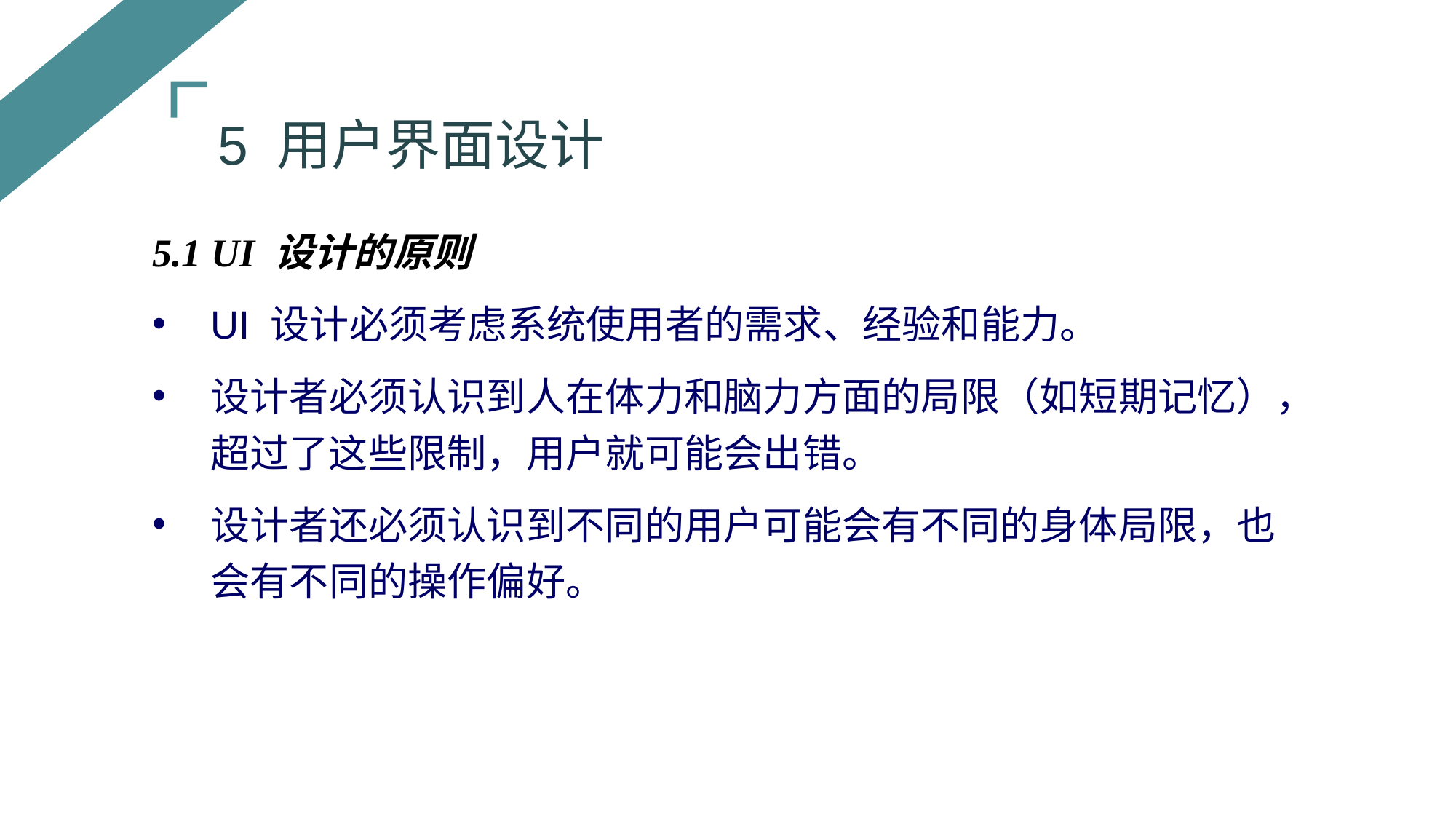

5 用户界面设计
5.1 UI 设计的原则
UI 设计必须考虑系统使用者的需求、经验和能力。
设计者必须认识到人在体力和脑力方面的局限（如短期记忆），超过了这些限制，用户就可能会出错。
设计者还必须认识到不同的用户可能会有不同的身体局限，也会有不同的操作偏好。